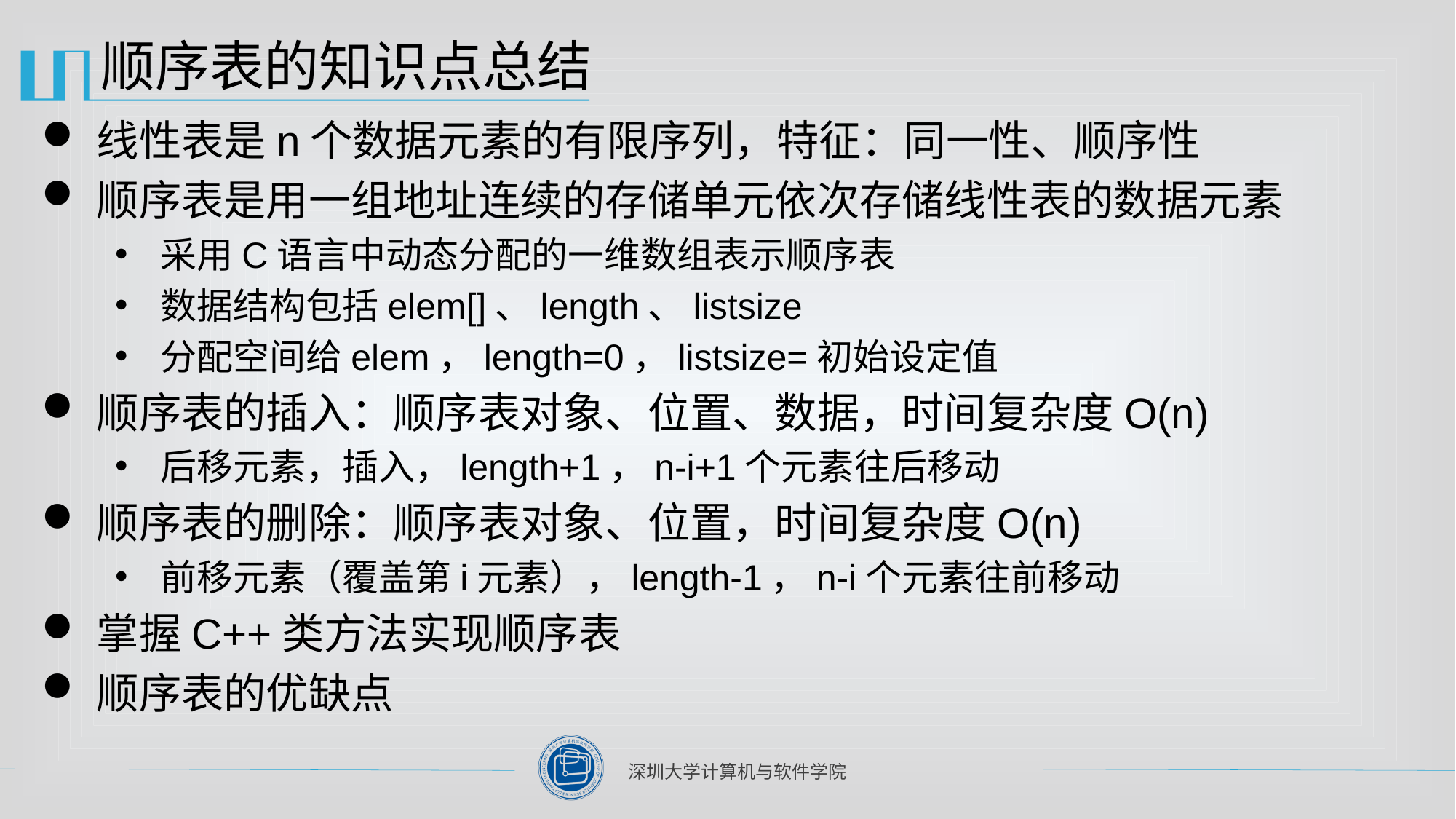

# 顺序表的知识点总结
线性表是n个数据元素的有限序列，特征：同一性、顺序性
顺序表是用一组地址连续的存储单元依次存储线性表的数据元素
采用C语言中动态分配的一维数组表示顺序表
数据结构包括elem[]、length、listsize
分配空间给elem，length=0，listsize=初始设定值
顺序表的插入：顺序表对象、位置、数据，时间复杂度O(n)
后移元素，插入，length+1，n-i+1个元素往后移动
顺序表的删除：顺序表对象、位置，时间复杂度O(n)
前移元素（覆盖第i元素），length-1，n-i个元素往前移动
掌握C++类方法实现顺序表
顺序表的优缺点

25